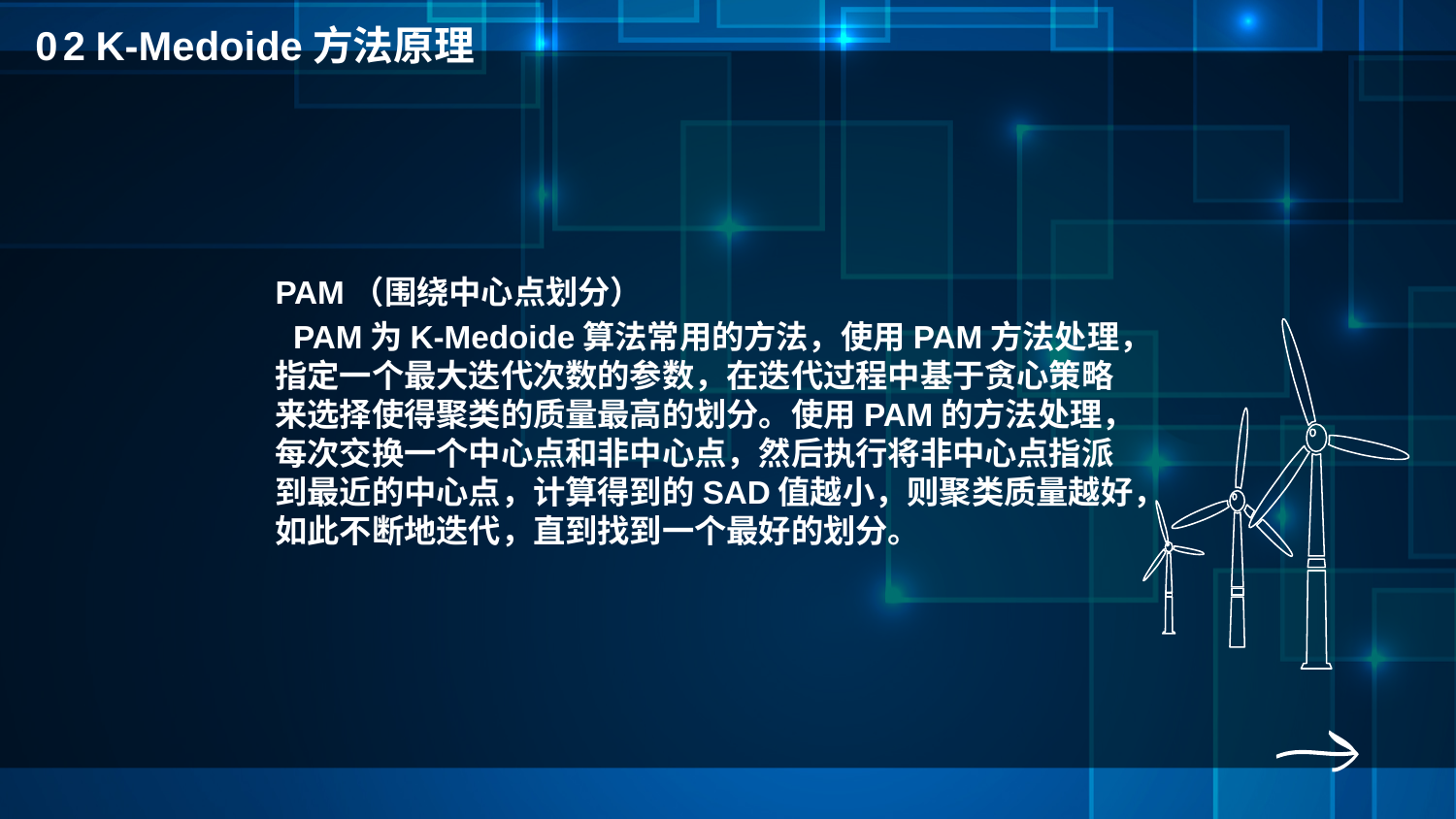

0 2  K-Medoide方法原理
PAM（围绕中心点划分）
  PAM为K-Medoide算法常用的方法，使用PAM方法处理，指定一个最大迭代次数的参数，在迭代过程中基于贪心策略来选择使得聚类的质量最高的划分。使用PAM的方法处理，每次交换一个中心点和非中心点，然后执行将非中心点指派到最近的中心点，计算得到的SAD值越小，则聚类质量越好，如此不断地迭代，直到找到一个最好的划分。